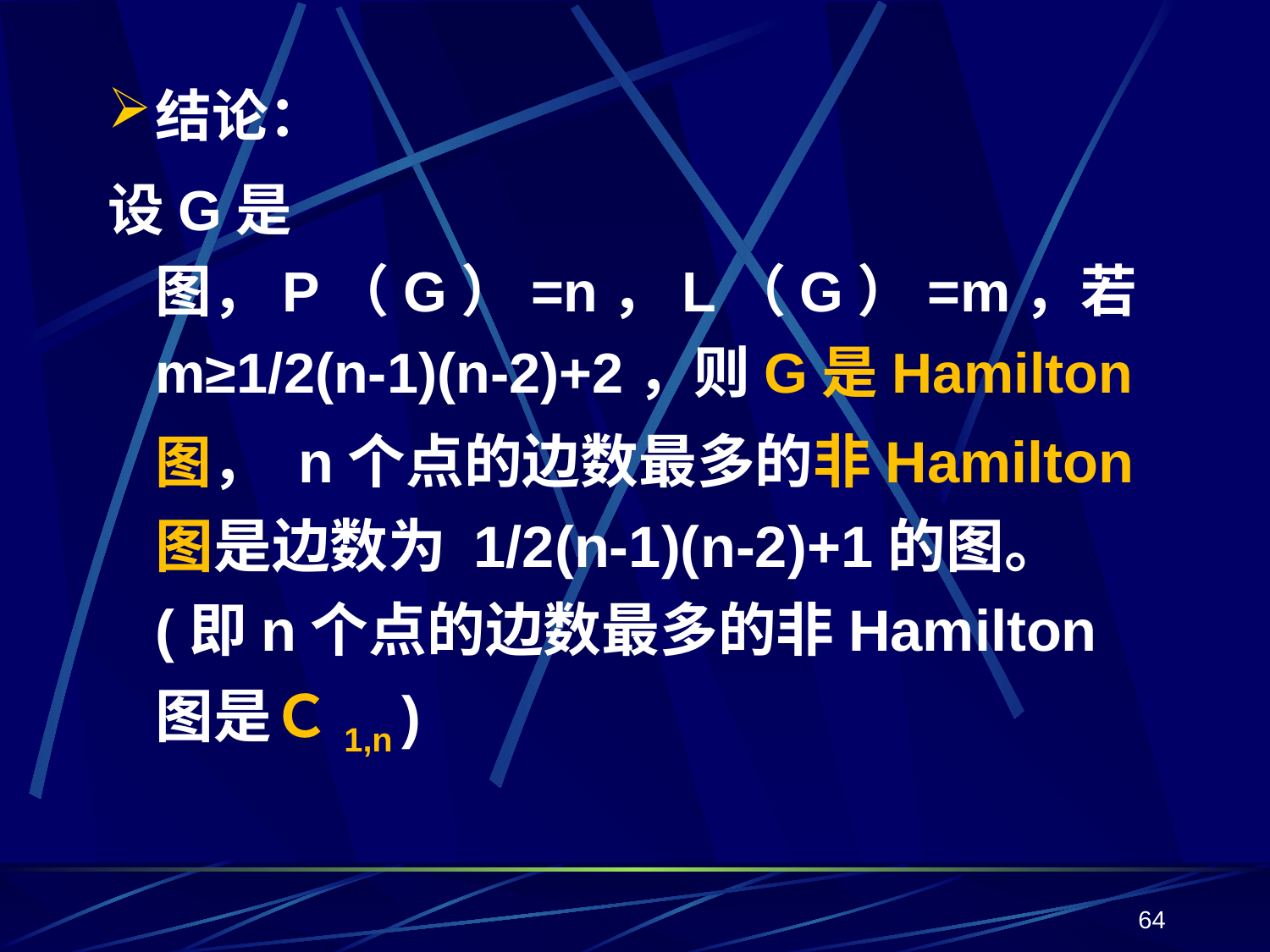

结论：
设G是图，P（G）=n，L（G）=m，若m≥1/2(n-1)(n-2)+2，则G是Hamilton图， n个点的边数最多的非Hamilton图是边数为 1/2(n-1)(n-2)+1的图。(即n个点的边数最多的非Hamilton图是Ｃ1,n )
64